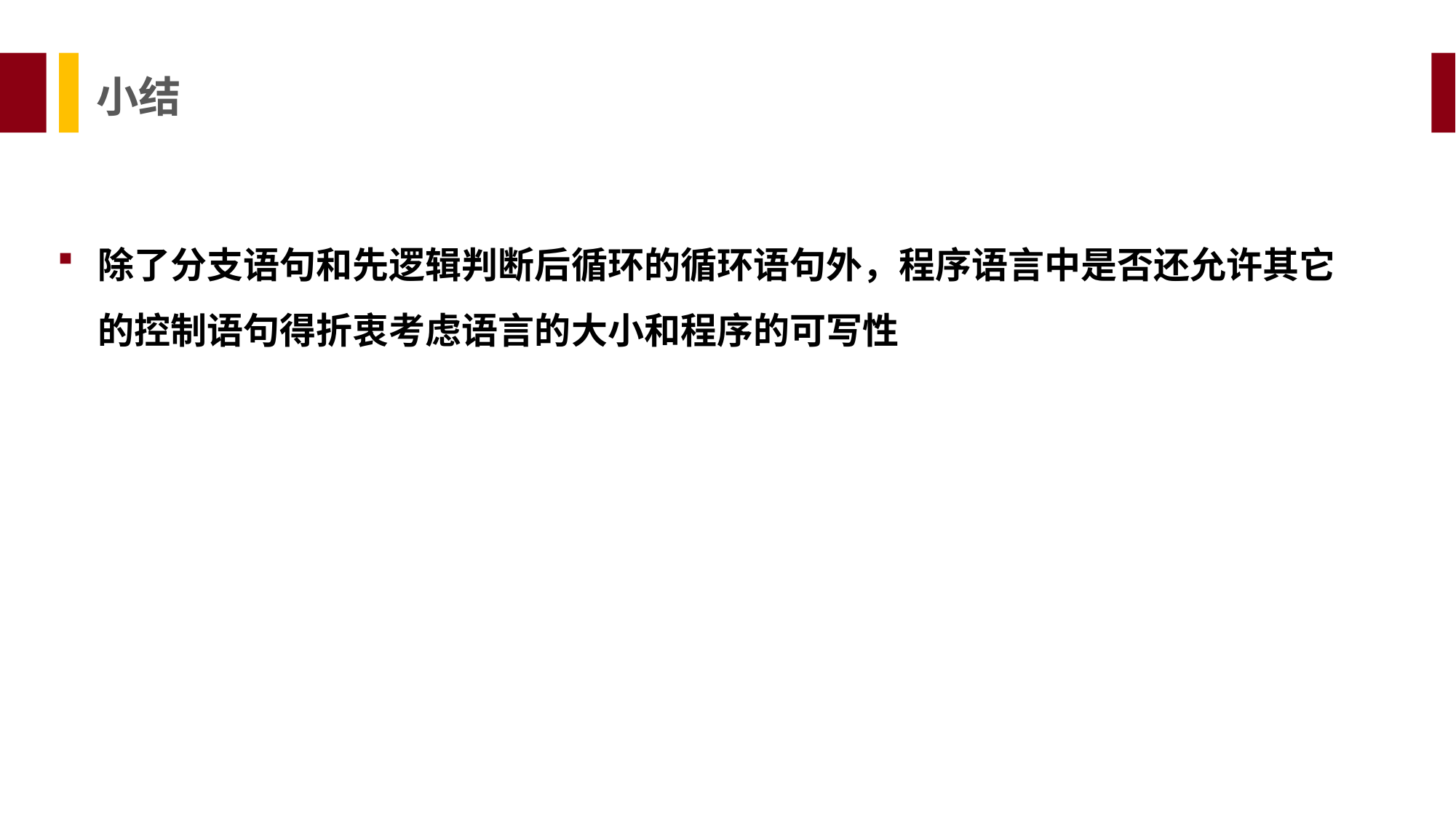

小结
除了分支语句和先逻辑判断后循环的循环语句外，程序语言中是否还允许其它的控制语句得折衷考虑语言的大小和程序的可写性